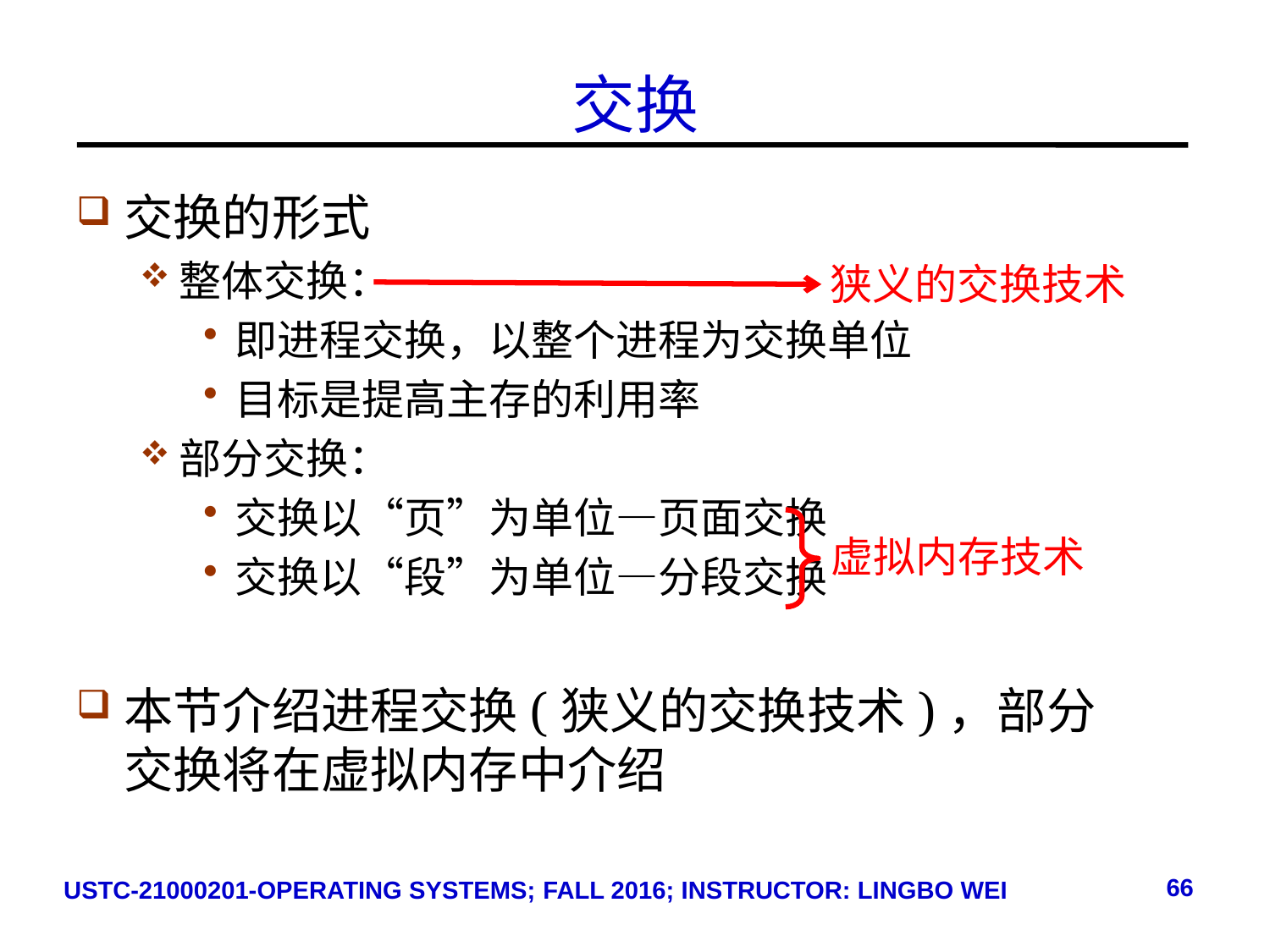

# 交换
交换的形式
整体交换：
即进程交换，以整个进程为交换单位
目标是提高主存的利用率
部分交换：
交换以“页”为单位—页面交换
交换以“段”为单位—分段交换

本节介绍进程交换(狭义的交换技术)，部分交换将在虚拟内存中介绍

狭义的交换技术

虚拟内存技术
66
USTC-21000201-OPERATING SYSTEMS; FALL 2016; INSTRUCTOR: LINGBO WEI